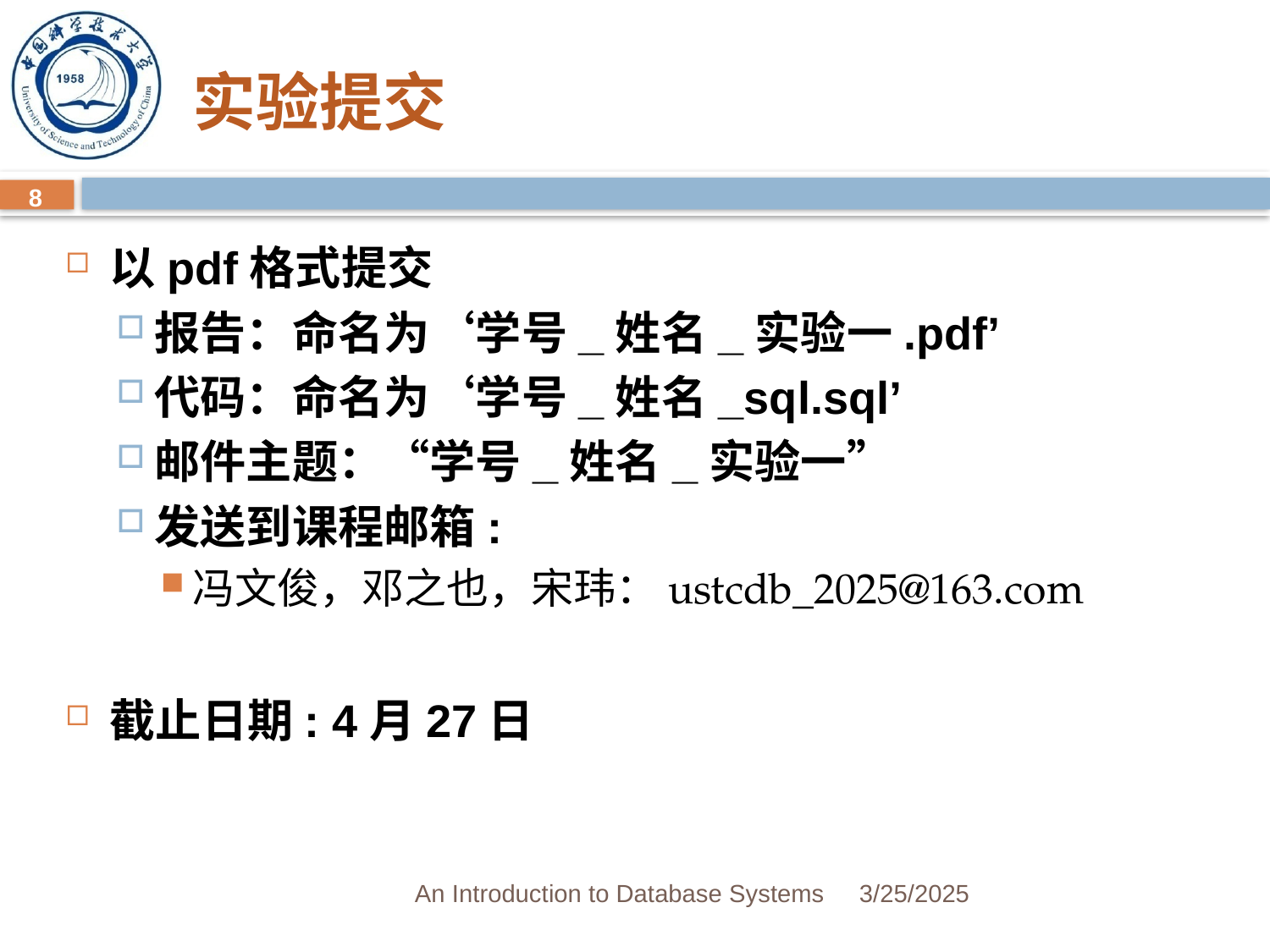

# 实验提交
8
以pdf格式提交
报告：命名为‘学号_姓名_实验一.pdf’
代码：命名为‘学号_姓名_sql.sql’
邮件主题：“学号_姓名_实验一”
发送到课程邮箱:
冯文俊，邓之也，宋玮：ustcdb_2025@163.com

截止日期: 4月27日
An Introduction to Database Systems
3/25/2025